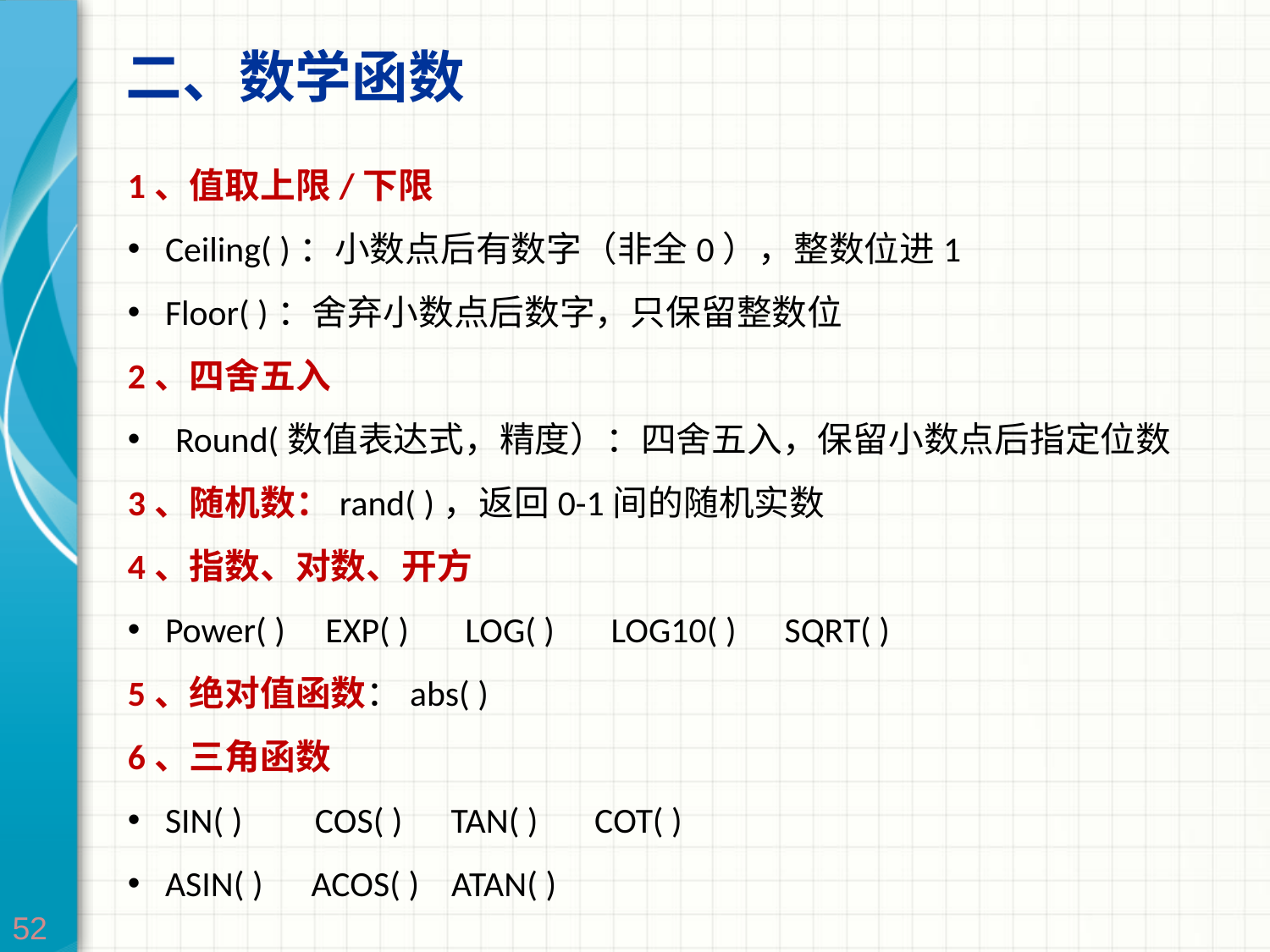

# 二、数学函数
1、值取上限/下限
Ceiling( )：小数点后有数字（非全0），整数位进1
Floor( )：舍弃小数点后数字，只保留整数位
2、四舍五入
Round(数值表达式，精度）：四舍五入，保留小数点后指定位数
3、随机数：rand( )，返回0-1间的随机实数
4、指数、对数、开方
Power( )     EXP( )       LOG( )       LOG10( )      SQRT( )
5、绝对值函数：abs( )
6、三角函数
SIN( )         COS( )      TAN( )       COT( )
ASIN( )      ACOS( )    ATAN( )
52